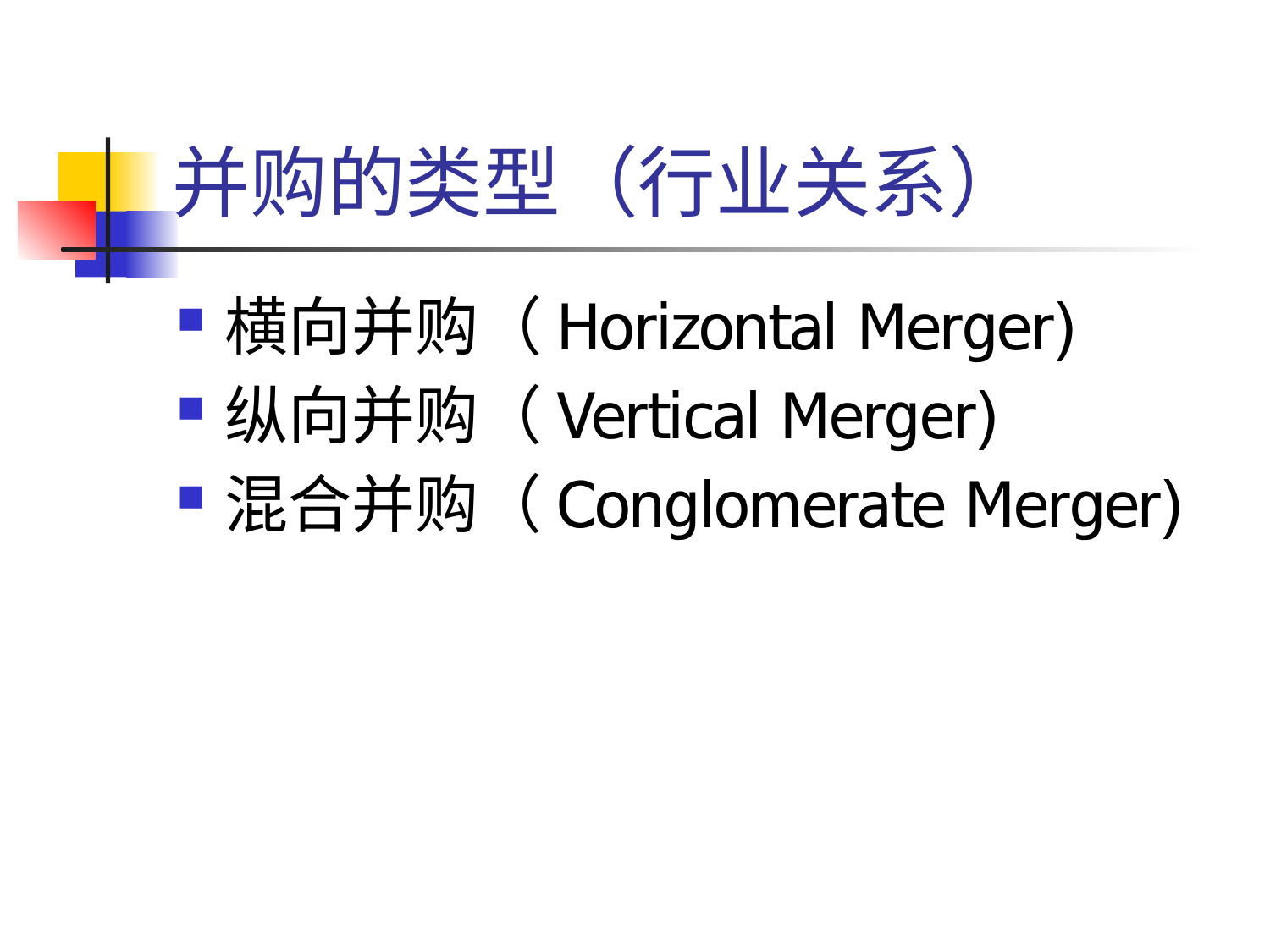

# 并购的类型（行业关系）
横向并购（Horizontal Merger)
纵向并购（Vertical Merger)
混合并购（Conglomerate Merger)